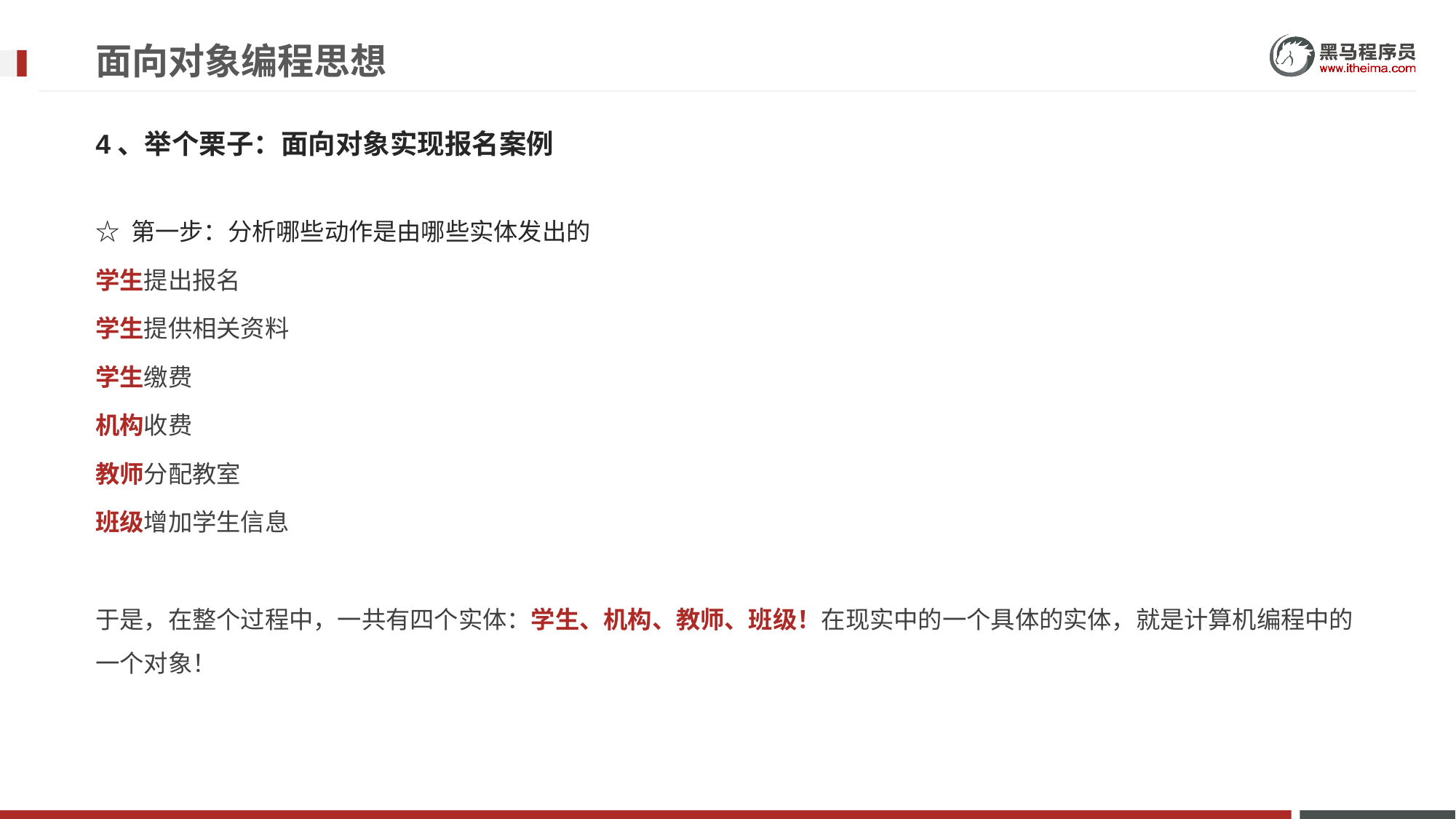

# 面向对象编程思想
4、举个栗子：面向对象实现报名案例
☆ 第一步：分析哪些动作是由哪些实体发出的
学生提出报名
学生提供相关资料
学生缴费
机构收费
教师分配教室
班级增加学生信息

于是，在整个过程中，一共有四个实体：学生、机构、教师、班级！在现实中的一个具体的实体，就是计算机编程中的一个对象！